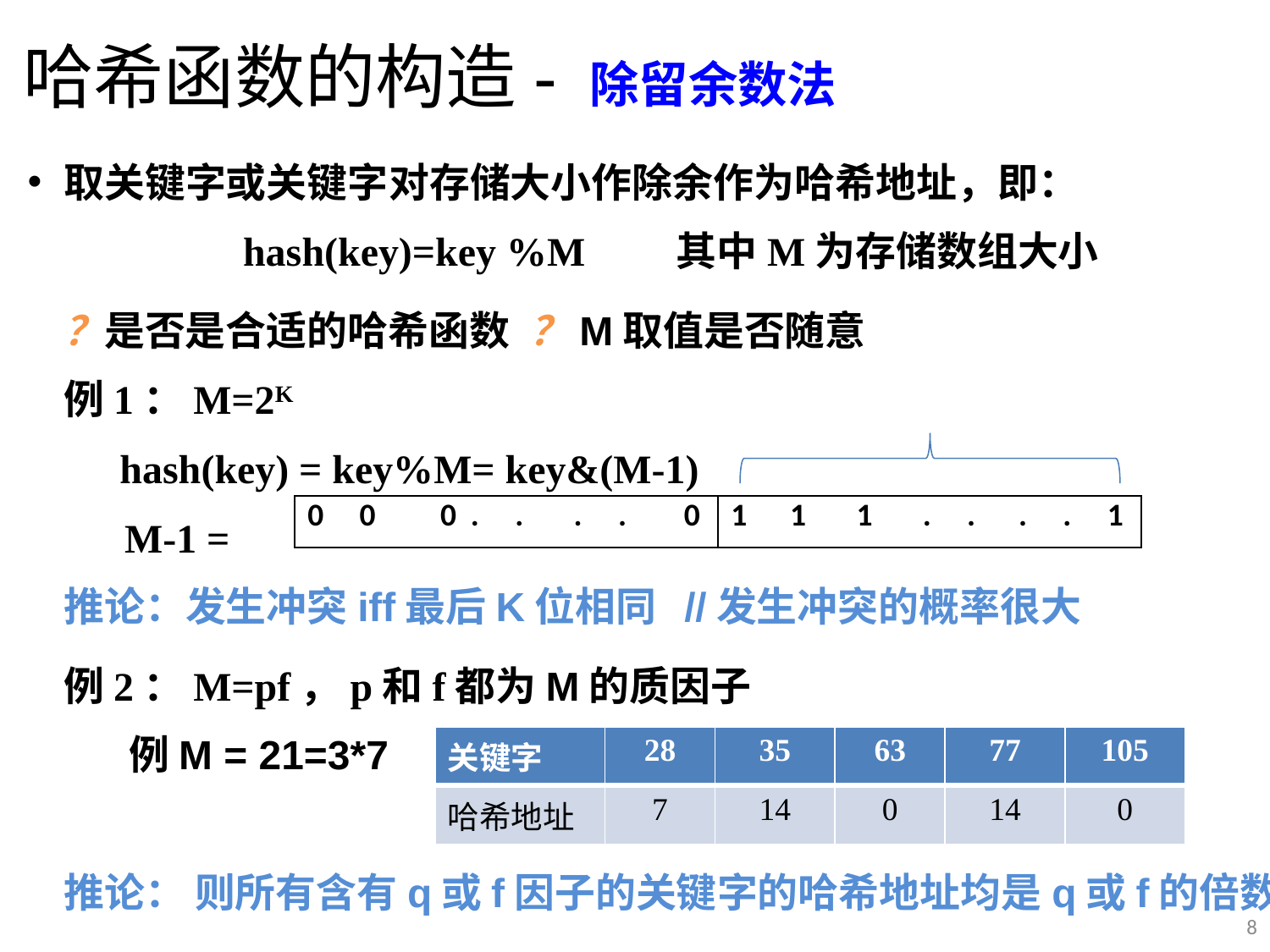

# 哈希函数的构造- 除留余数法
取关键字或关键字对存储大小作除余作为哈希地址，即：
hash(key)=key %M        其中M为存储数组大小
？是否是合适的哈希函数  ？M取值是否随意
例1：M=2K
     hash(key) = key%M= key&(M-1)
      M-1 =
推论：发生冲突iff最后K位相同  //发生冲突的概率很大
例2：M=pf，p和f都为M的质因子
      例M = 21=3*7

推论： 则所有含有q或f因子的关键字的哈希地址均是q或f的倍数

| 0 0 0 . . . . 0 | 1 1 1 . . . . 1 |
| --- | --- |
| 关键字 | 28 | 35 | 63 | 77 | 105 |
| --- | --- | --- | --- | --- | --- |
| 哈希地址 | 7 | 14 | 0 | 14 | 0 |
8